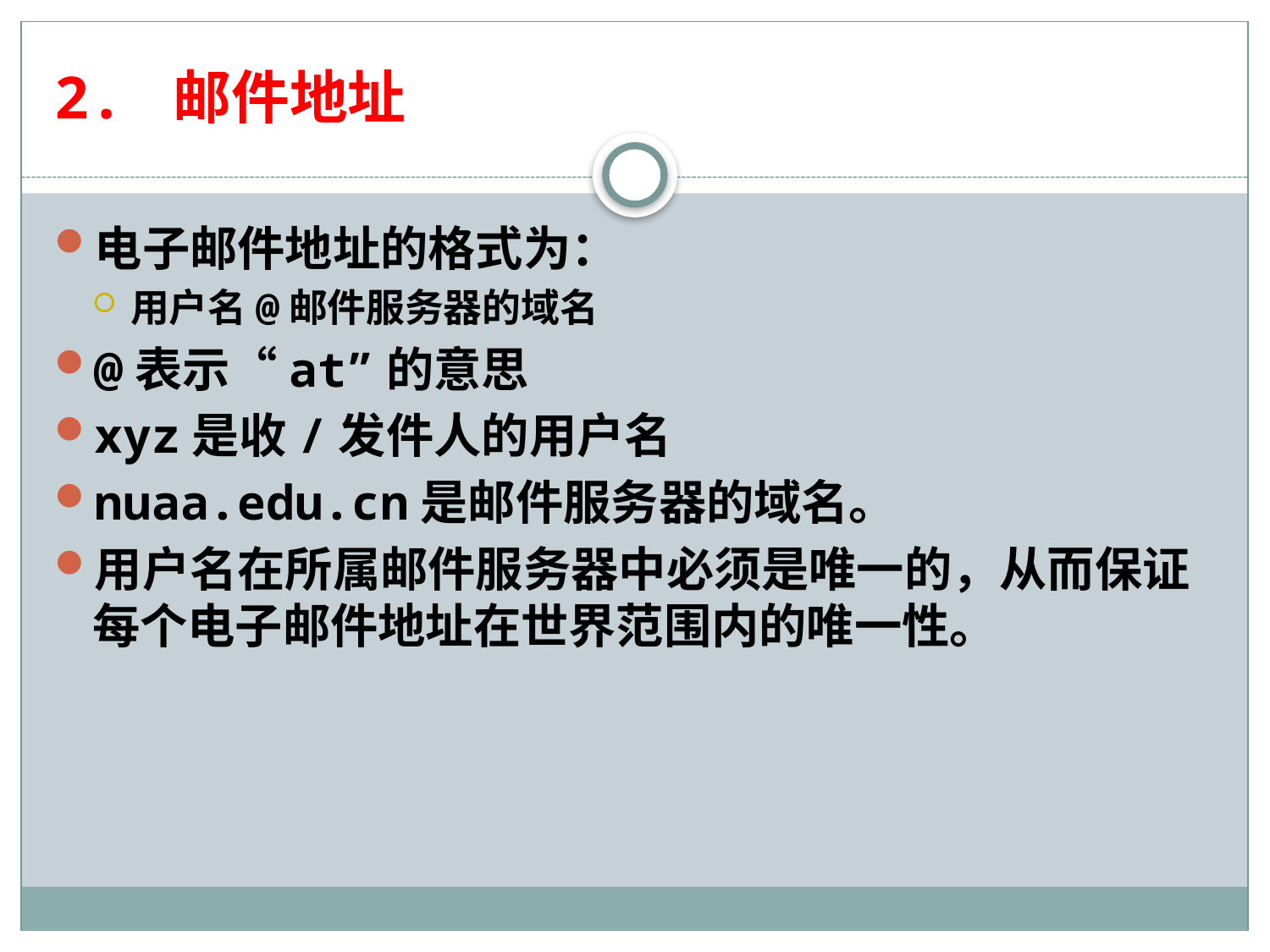

# 2. 邮件地址
电子邮件地址的格式为：
用户名@邮件服务器的域名
@表示“at”的意思
xyz是收/发件人的用户名
nuaa.edu.cn是邮件服务器的域名。
用户名在所属邮件服务器中必须是唯一的，从而保证每个电子邮件地址在世界范围内的唯一性。